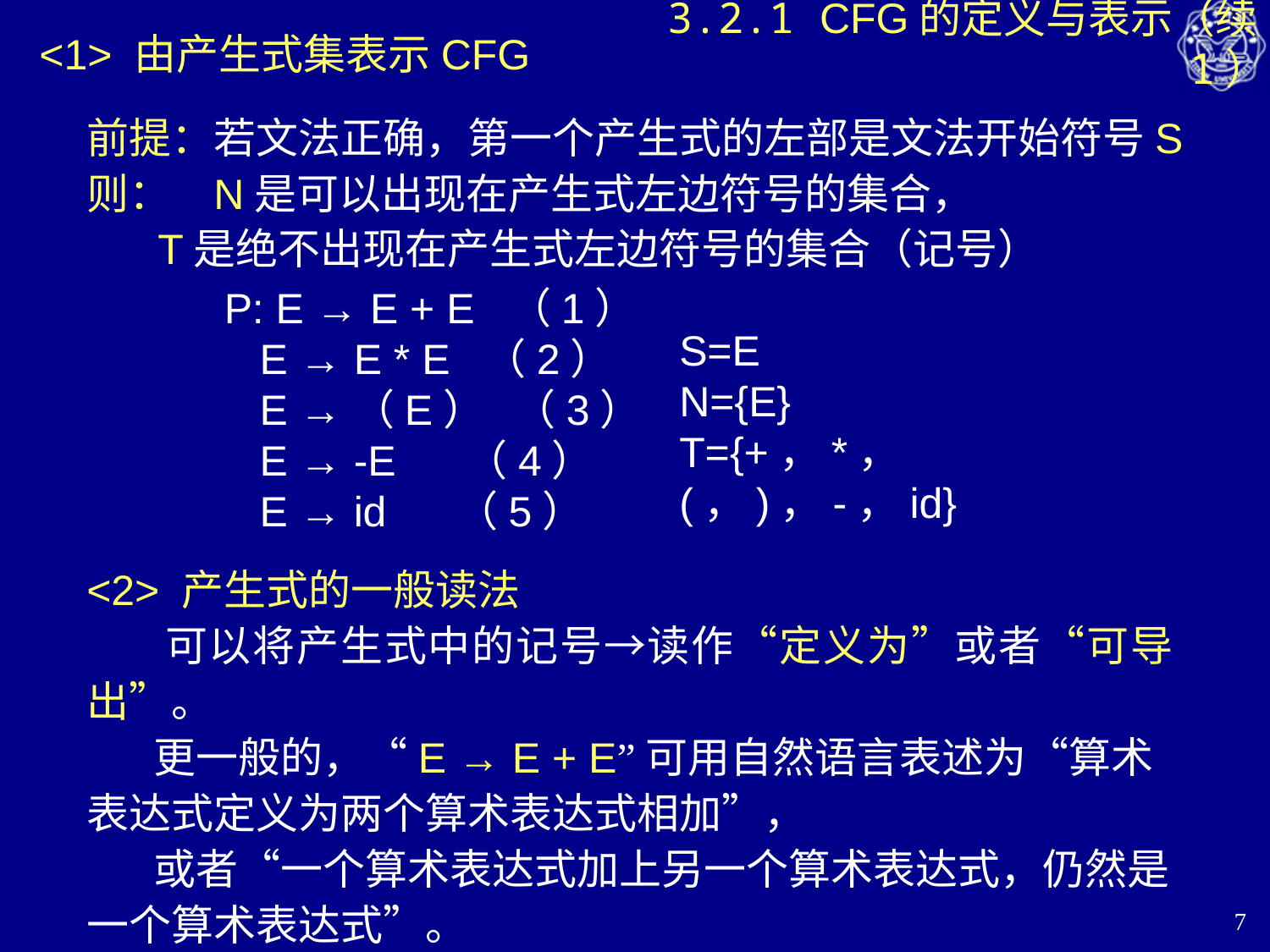

# 3.2.1 CFG的定义与表示（续1）
<1> 由产生式集表示CFG
前提：若文法正确，第一个产生式的左部是文法开始符号S
则：  	N是可以出现在产生式左边符号的集合，
      T是绝不出现在产生式左边符号的集合（记号）
P: E → E + E  （1）
   E → E * E  （2）
   E →（E）   （3）
   E → -E     （4）
   E → id     （5）
S=E
N={E}
T={+，*，(，)，-，id}
<2> 产生式的一般读法
      可以将产生式中的记号→读作“定义为”或者“可导出”。
      更一般的，“E → E + E”可用自然语言表述为“算术表达式定义为两个算术表达式相加”，
      或者“一个算术表达式加上另一个算术表达式，仍然是一个算术表达式”。
7